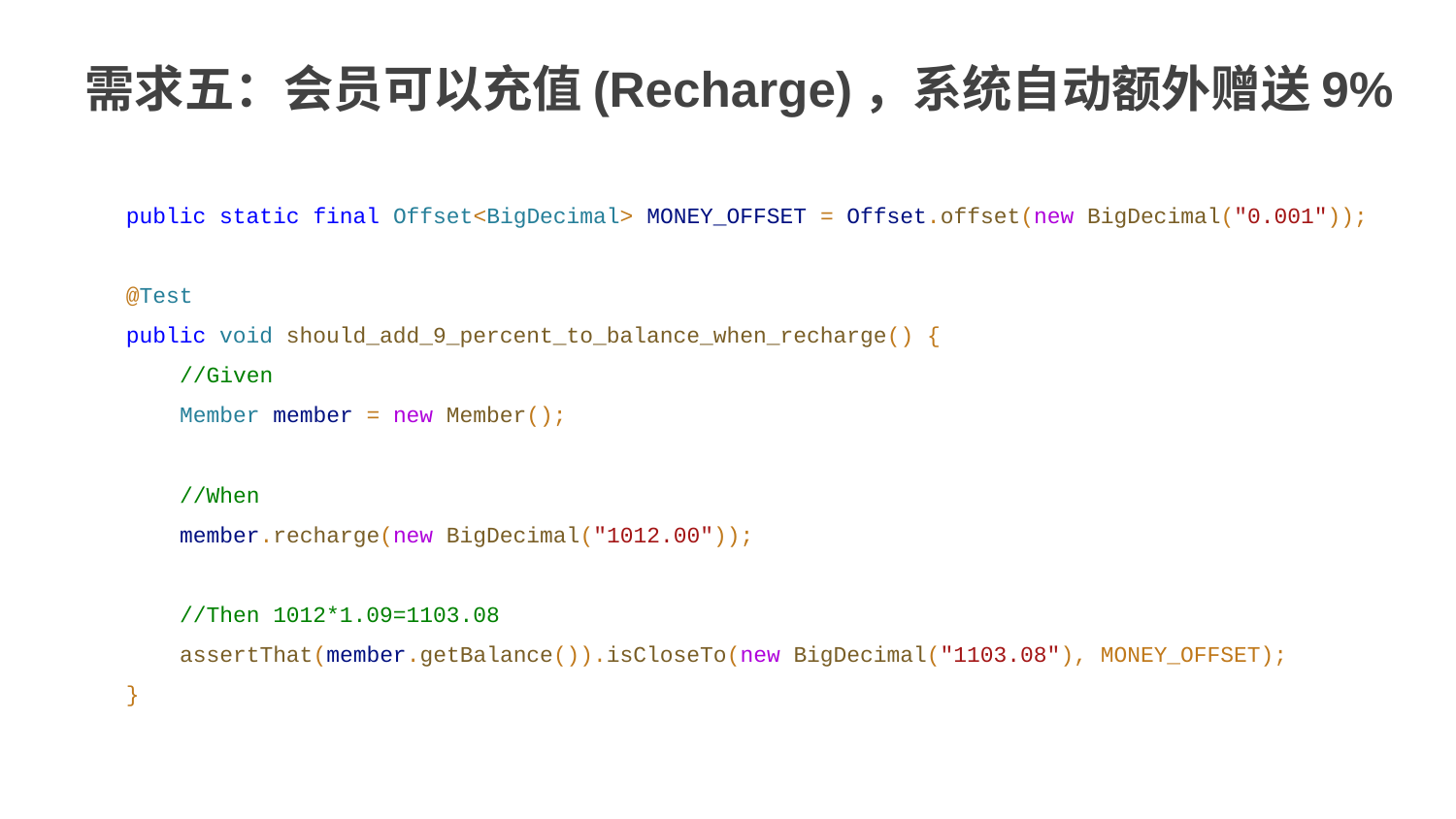

# 需求五：会员可以充值(Recharge)，系统⾃动额外赠送9%
   public static final Offset<BigDecimal> MONEY_OFFSET = Offset.offset(new BigDecimal("0.001"));

   @Test
   public void should_add_9_percent_to_balance_when_recharge() {
       //Given
       Member member = new Member();

       //When
       member.recharge(new BigDecimal("1012.00"));

       //Then 1012*1.09=1103.08
       assertThat(member.getBalance()).isCloseTo(new BigDecimal("1103.08"), MONEY_OFFSET);
   }